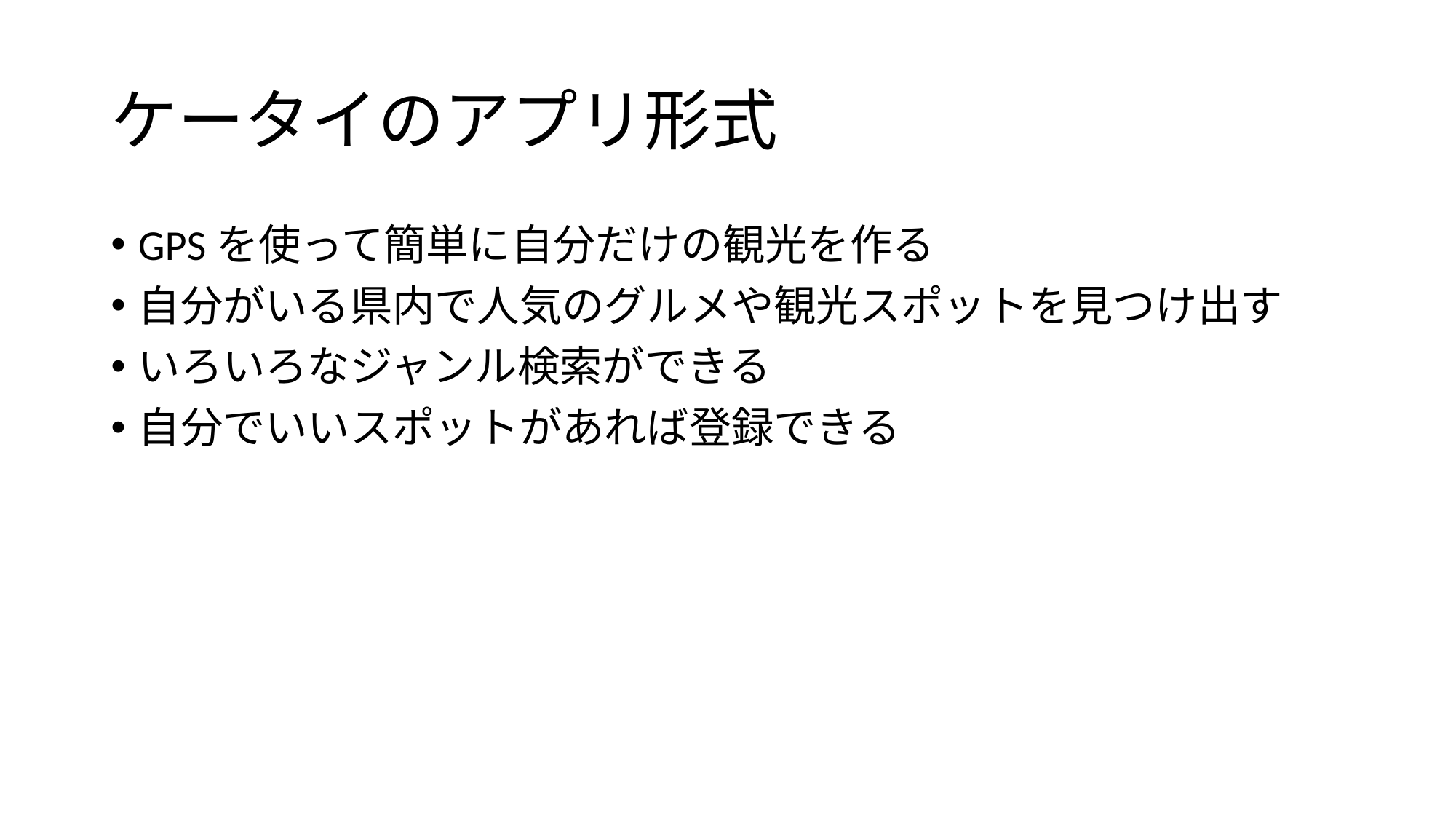

# ケータイのアプリ形式
GPSを使って簡単に自分だけの観光を作る
自分がいる県内で人気のグルメや観光スポットを見つけ出す
いろいろなジャンル検索ができる
自分でいいスポットがあれば登録できる